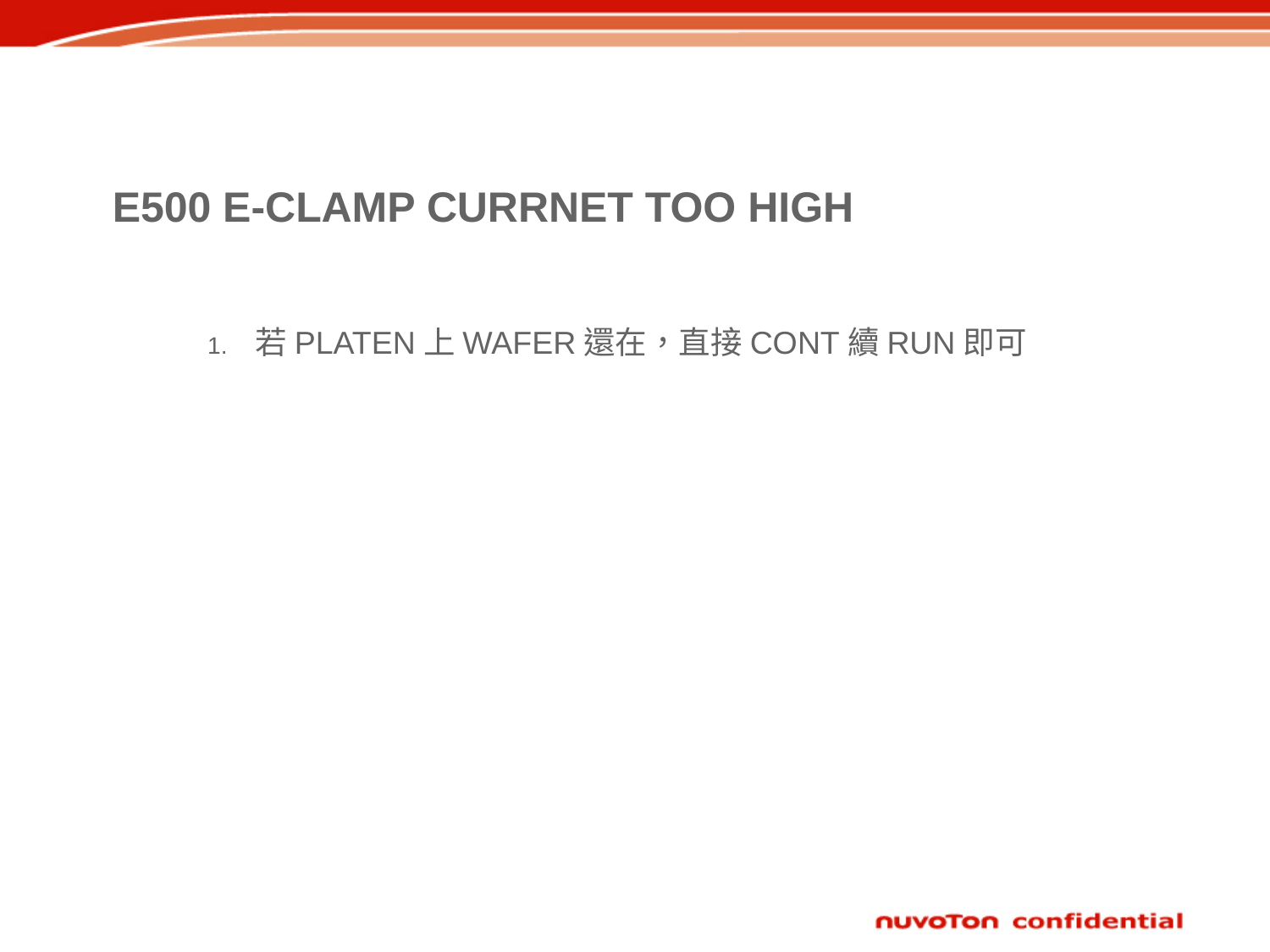

# E500 E-CLAMP CURRNET TOO HIGH
若PLATEN上WAFER還在，直接CONT續RUN即可